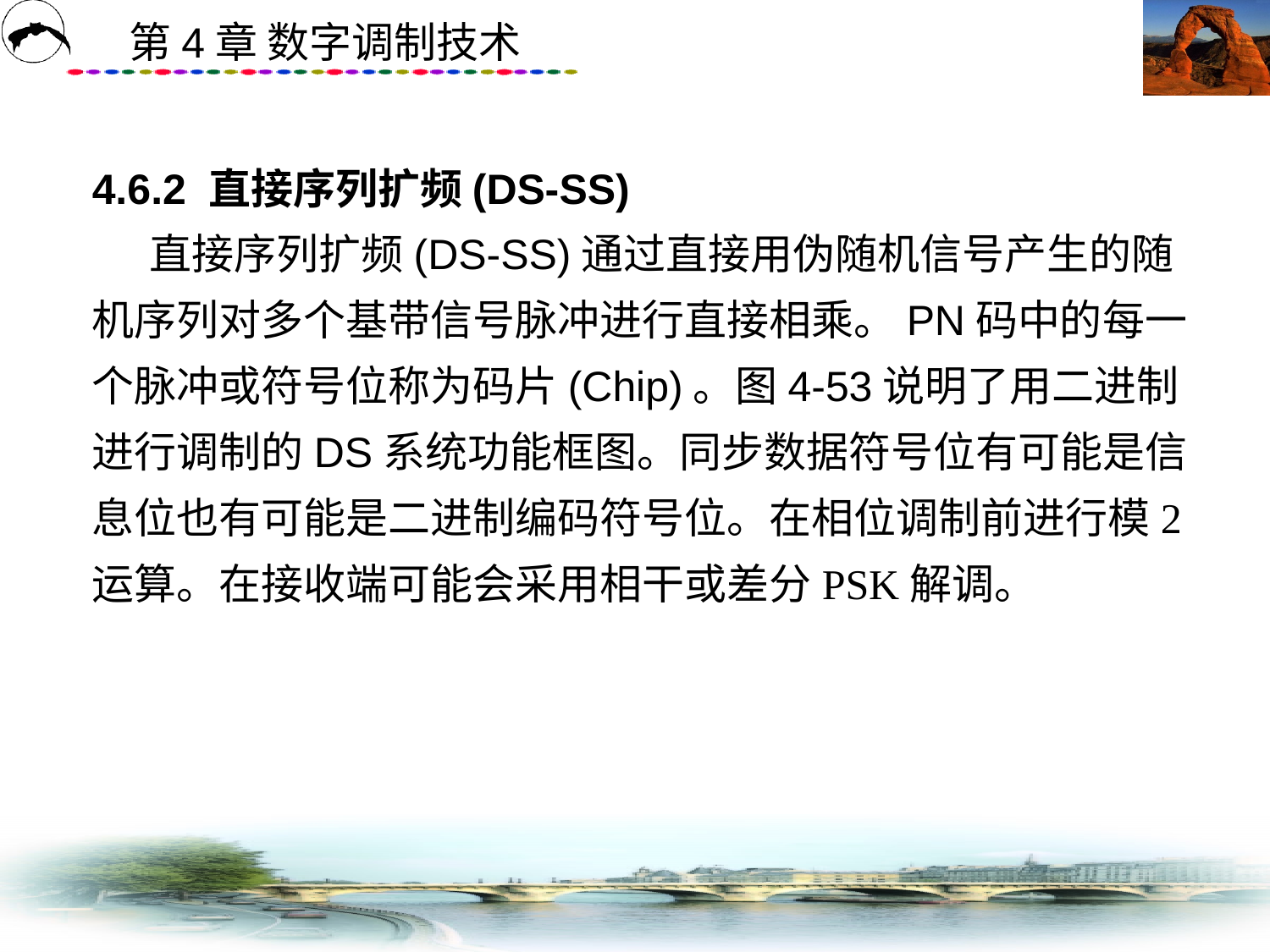

# 4.6.2 直接序列扩频(DS-SS) 直接序列扩频(DS-SS)通过直接用伪随机信号产生的随机序列对多个基带信号脉冲进行直接相乘。PN码中的每一个脉冲或符号位称为码片(Chip)。图4-53说明了用二进制进行调制的DS系统功能框图。同步数据符号位有可能是信息位也有可能是二进制编码符号位。在相位调制前进行模2运算。在接收端可能会采用相干或差分PSK解调。